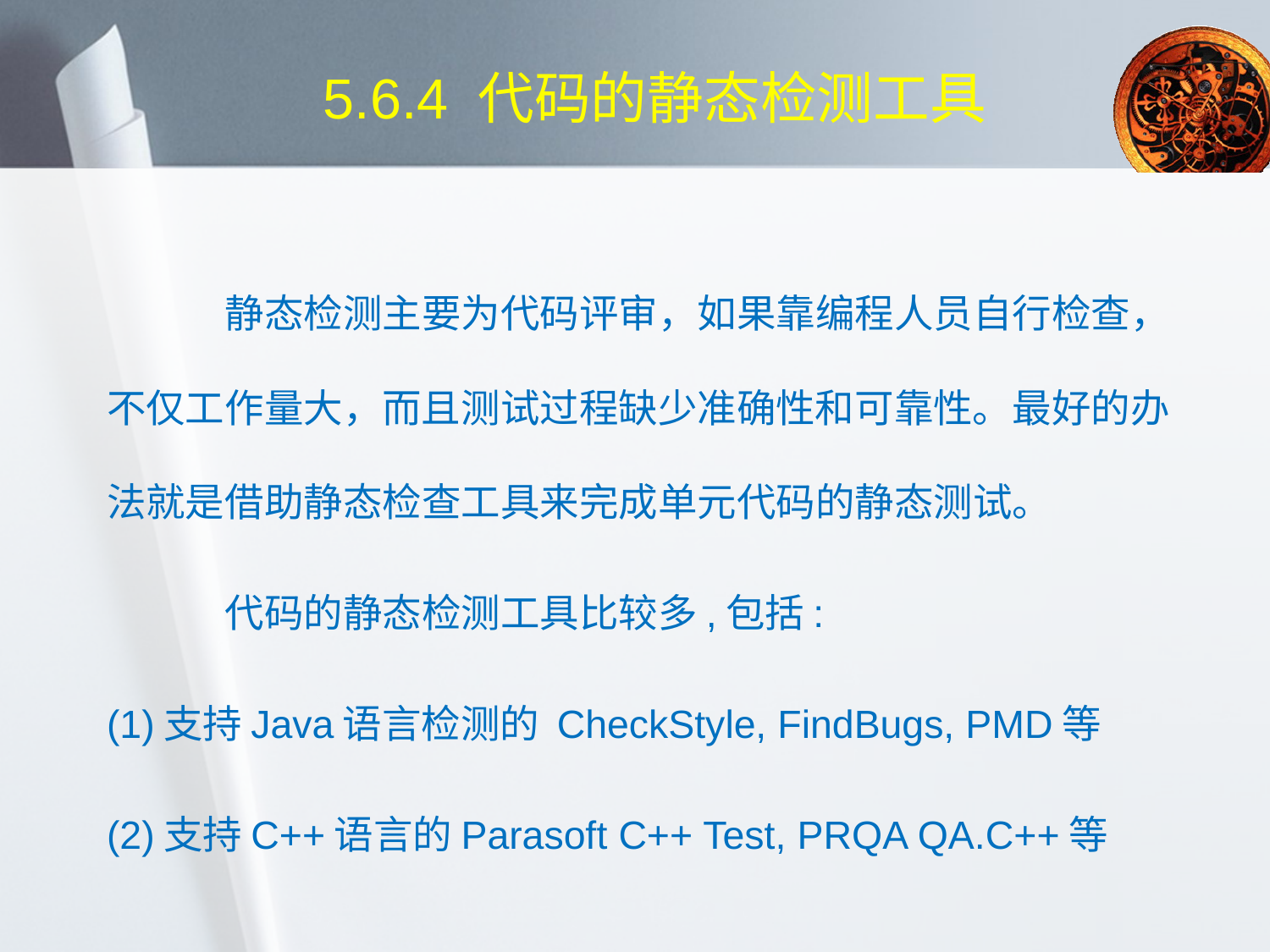

5.6.4 代码的静态检测工具
	静态检测主要为代码评审，如果靠编程人员自行检查，不仅工作量大，而且测试过程缺少准确性和可靠性。最好的办法就是借助静态检查工具来完成单元代码的静态测试。
	代码的静态检测工具比较多,包括:
(1)支持Java语言检测的 CheckStyle, FindBugs, PMD等
(2)支持C++语言的Parasoft C++ Test, PRQA QA.C++等